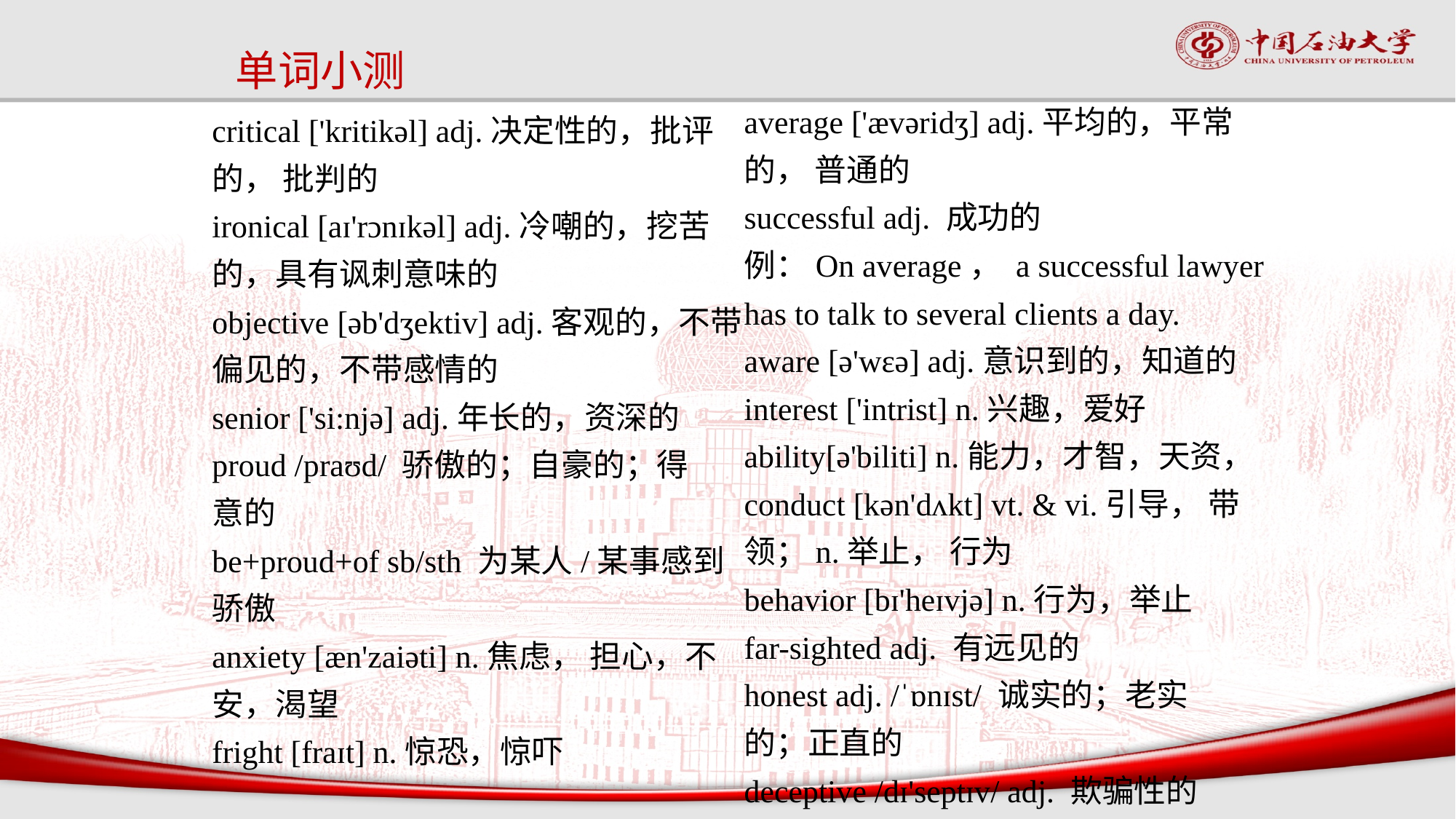

# 单词小测
average ['ævəridʒ] adj.平均的，平常
的， 普通的
successful adj. 成功的
例：On average， a successful lawyer
has to talk to several clients a day.
aware [ə'wɛə] adj.意识到的，知道的
interest ['intrist] n.兴趣，爱好
ability[ə'biliti] n.能力，才智，天资，
conduct [kən'dʌkt] vt. & vi.引导， 带
领；n.举止， 行为
behavior [bɪ'heɪvjə] n.行为，举止
far-sighted adj. 有远见的
honest adj. /ˈɒnɪst/ 诚实的；老实
的；正直的
deceptive /dɪ'septɪv/ adj. 欺骗性的
critical ['kritikəl] adj.决定性的，批评
的， 批判的
ironical [aɪ'rɔnɪkəl] adj.冷嘲的，挖苦
的，具有讽刺意味的
objective [əb'dʒektiv] adj.客观的，不带
偏见的，不带感情的
senior ['si:njə] adj.年长的，资深的
proud /praʊd/ 骄傲的；自豪的；得
意的
be+proud+of sb/sth 为某人/某事感到
骄傲
anxiety [æn'zaiəti] n.焦虑， 担心，不
安，渴望
fright [fraɪt] n.惊恐，惊吓